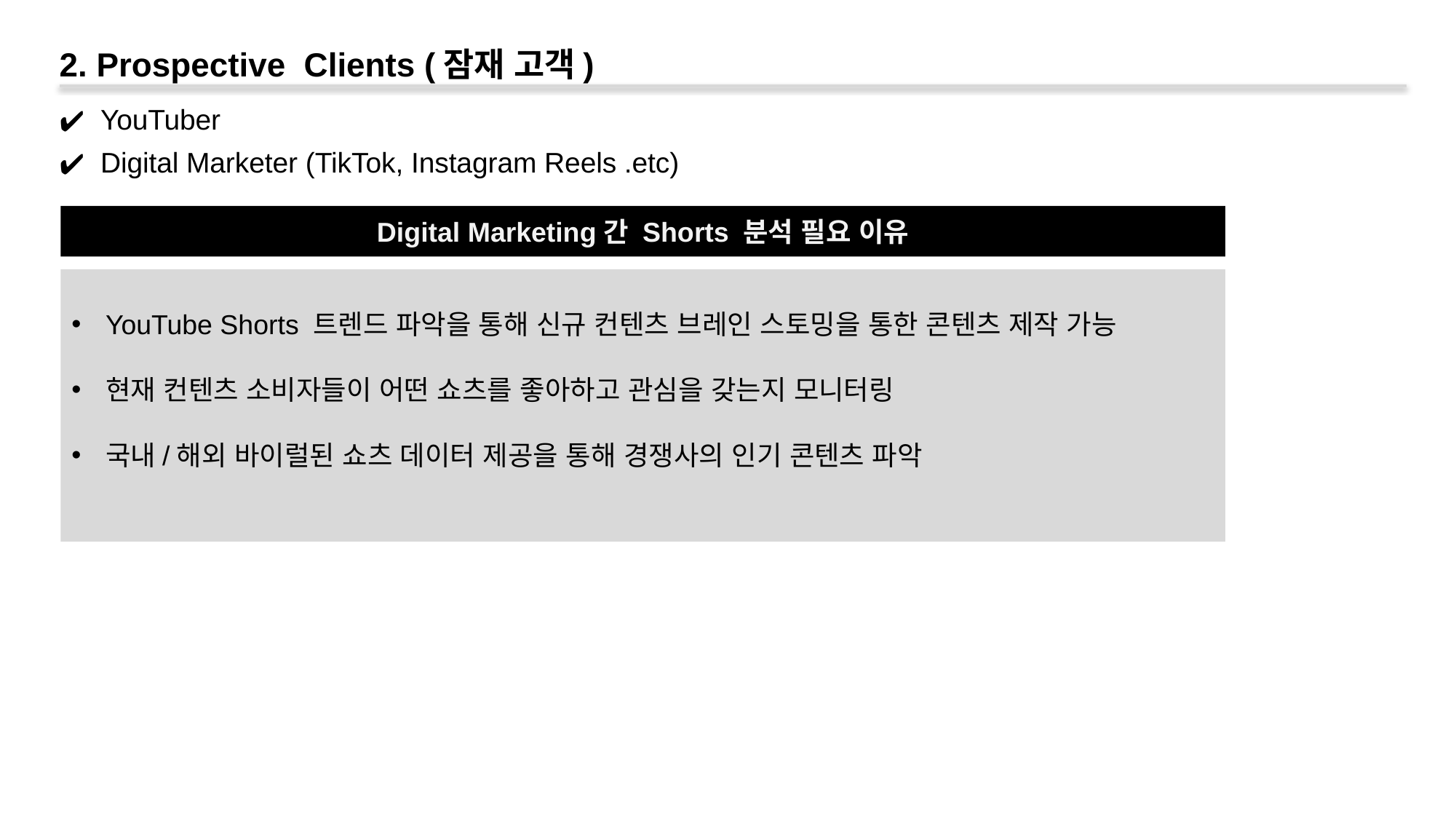

2. Prospective  Clients (잠재 고객)
YouTuber
Digital Marketer (TikTok, Instagram Reels .etc)
Digital Marketing간 Shorts 분석 필요 이유
YouTube Shorts 트렌드 파악을 통해 신규 컨텐츠 브레인 스토밍을 통한 콘텐츠 제작 가능

현재 컨텐츠 소비자들이 어떤 쇼츠를 좋아하고 관심을 갖는지 모니터링

국내/해외 바이럴된 쇼츠 데이터 제공을 통해 경쟁사의 인기 콘텐츠 파악